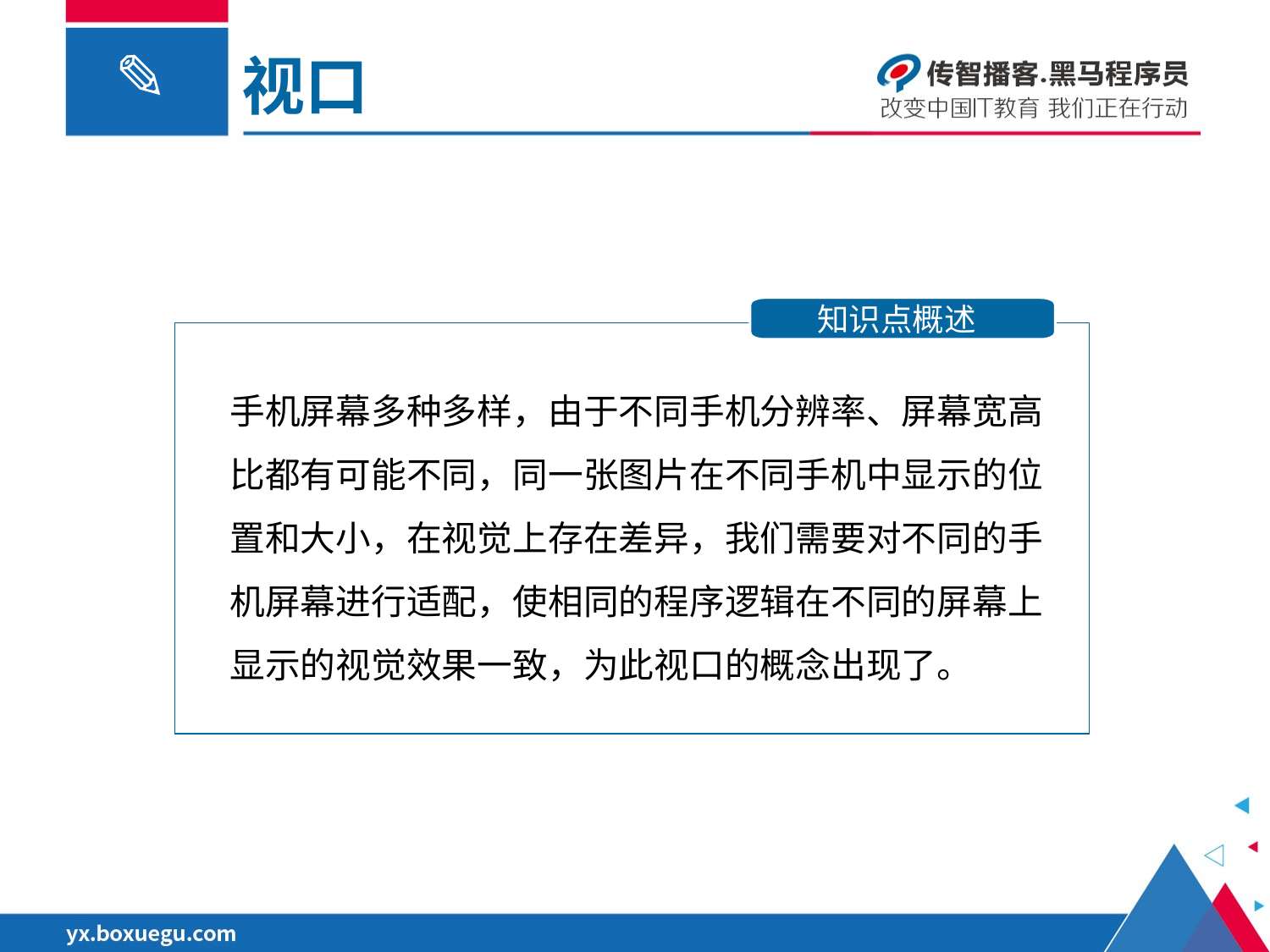

视口
知识点概述

手机屏幕多种多样，由于不同手机分辨率、屏幕宽高比都有可能不同，同一张图片在不同手机中显示的位置和大小，在视觉上存在差异，我们需要对不同的手机屏幕进行适配，使相同的程序逻辑在不同的屏幕上显示的视觉效果一致，为此视口的概念出现了。